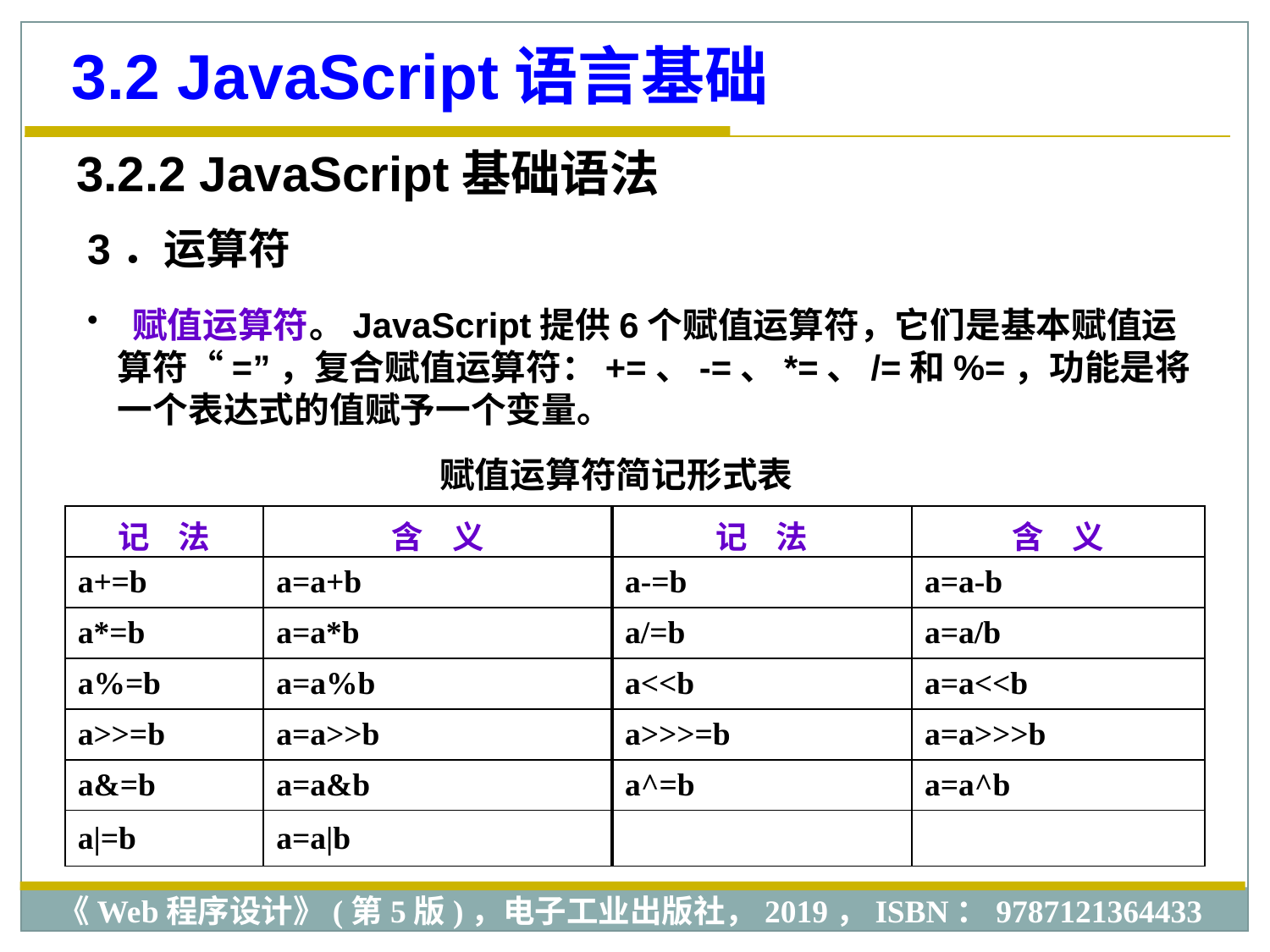

3.2 JavaScript语言基础
3.2.2 JavaScript基础语法
3．运算符
 赋值运算符。JavaScript提供6个赋值运算符，它们是基本赋值运算符“=”，复合赋值运算符：+=、-=、*=、/=和%=，功能是将一个表达式的值赋予一个变量。

赋值运算符简记形式表
| 记 法 | 含 义 | 记 法 | 含 义 |
| --- | --- | --- | --- |
| a+=b | a=a+b | a-=b | a=a-b |
| a\*=b | a=a\*b | a/=b | a=a/b |
| a%=b | a=a%b | a<<b | a=a<<b |
| a>>=b | a=a>>b | a>>>=b | a=a>>>b |
| a&=b | a=a&b | a^=b | a=a^b |
| a|=b | a=a|b |  |  |